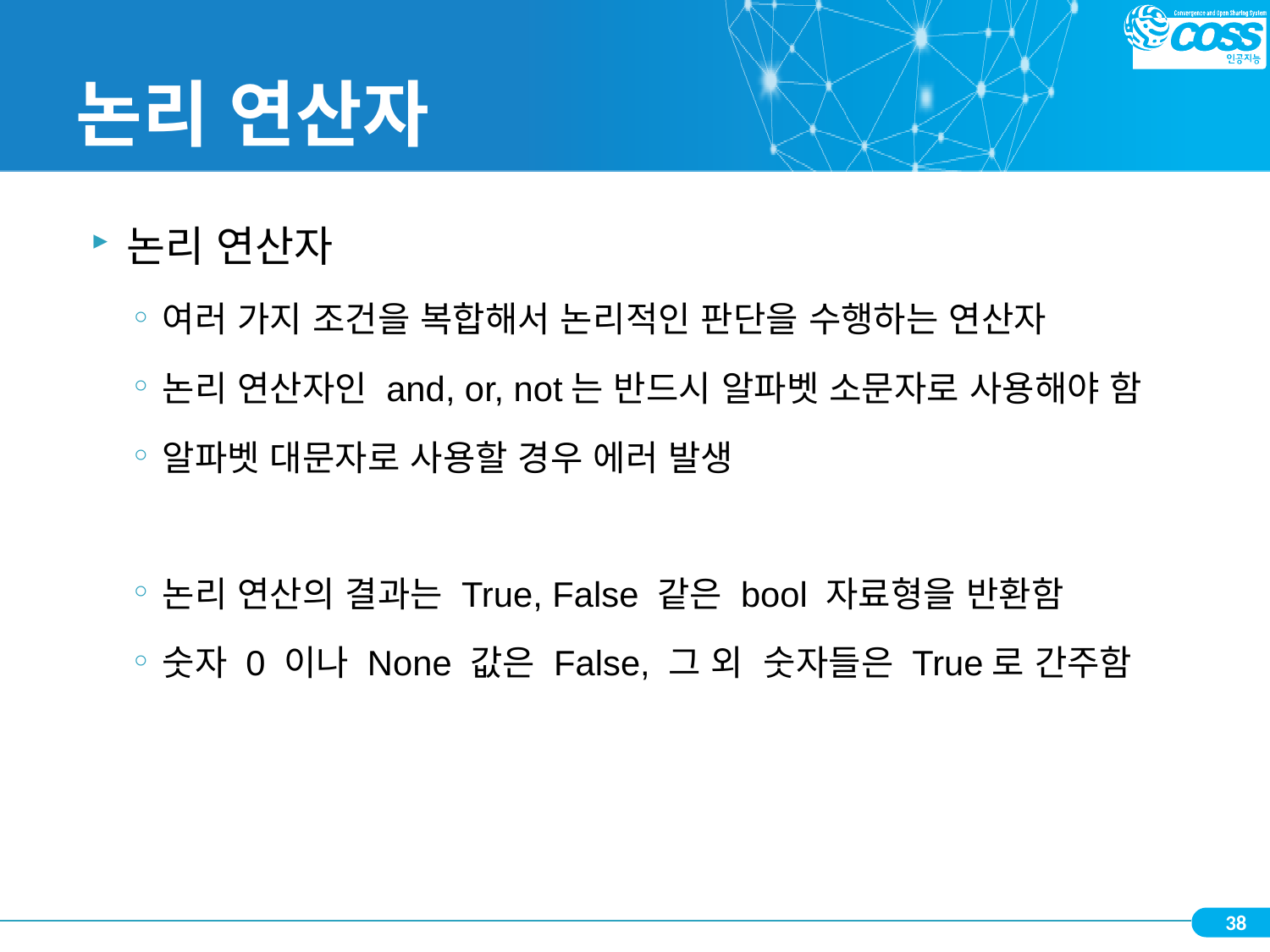

# 논리 연산자
논리 연산자
여러 가지 조건을 복합해서 논리적인 판단을 수행하는 연산자
논리 연산자인 and, or, not는 반드시 알파벳 소문자로 사용해야 함
알파벳 대문자로 사용할 경우 에러 발생

논리 연산의 결과는 True, False 같은 bool 자료형을 반환함
숫자 0 이나 None 값은 False, 그 외  숫자들은 True로 간주함